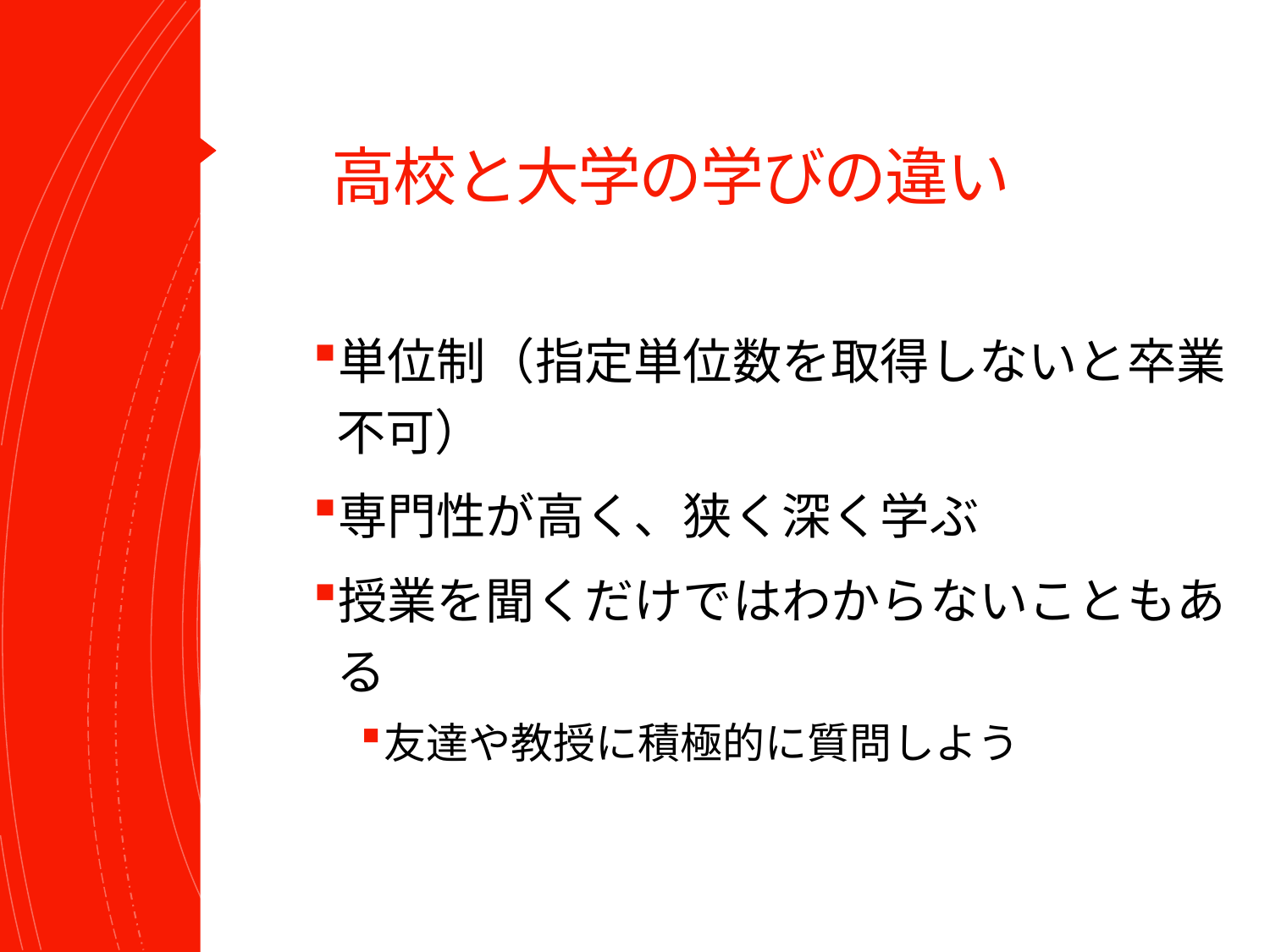

# 高校と大学の学びの違い

単位制（指定単位数を取得しないと卒業不可）
専門性が高く、狭く深く学ぶ
授業を聞くだけではわからないこともある
友達や教授に積極的に質問しよう